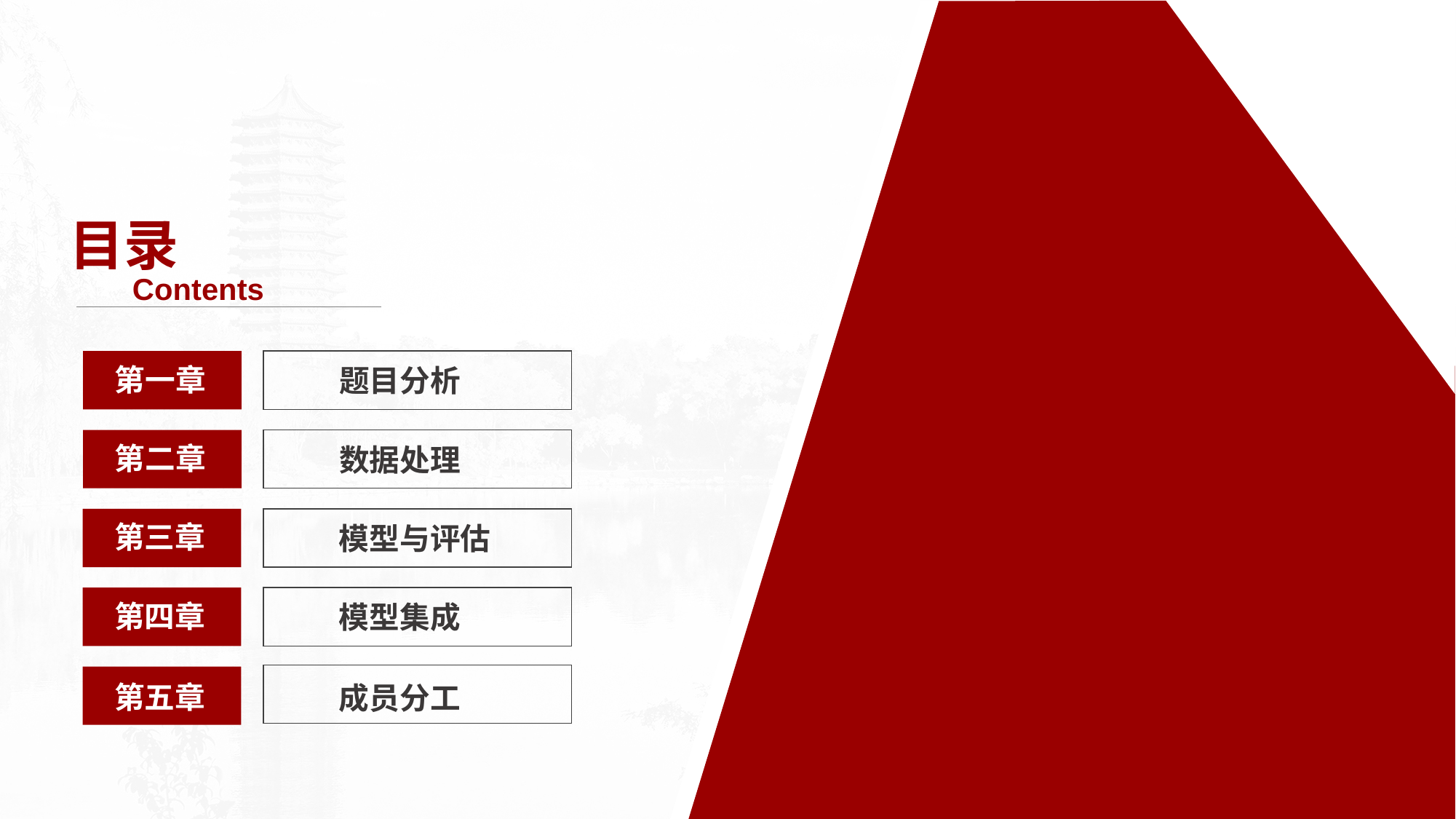

目录
Contents

第一章
题目分析

第二章
数据处理

第三章
模型与评估

第四章
模型集成

第五章
成员分工
2